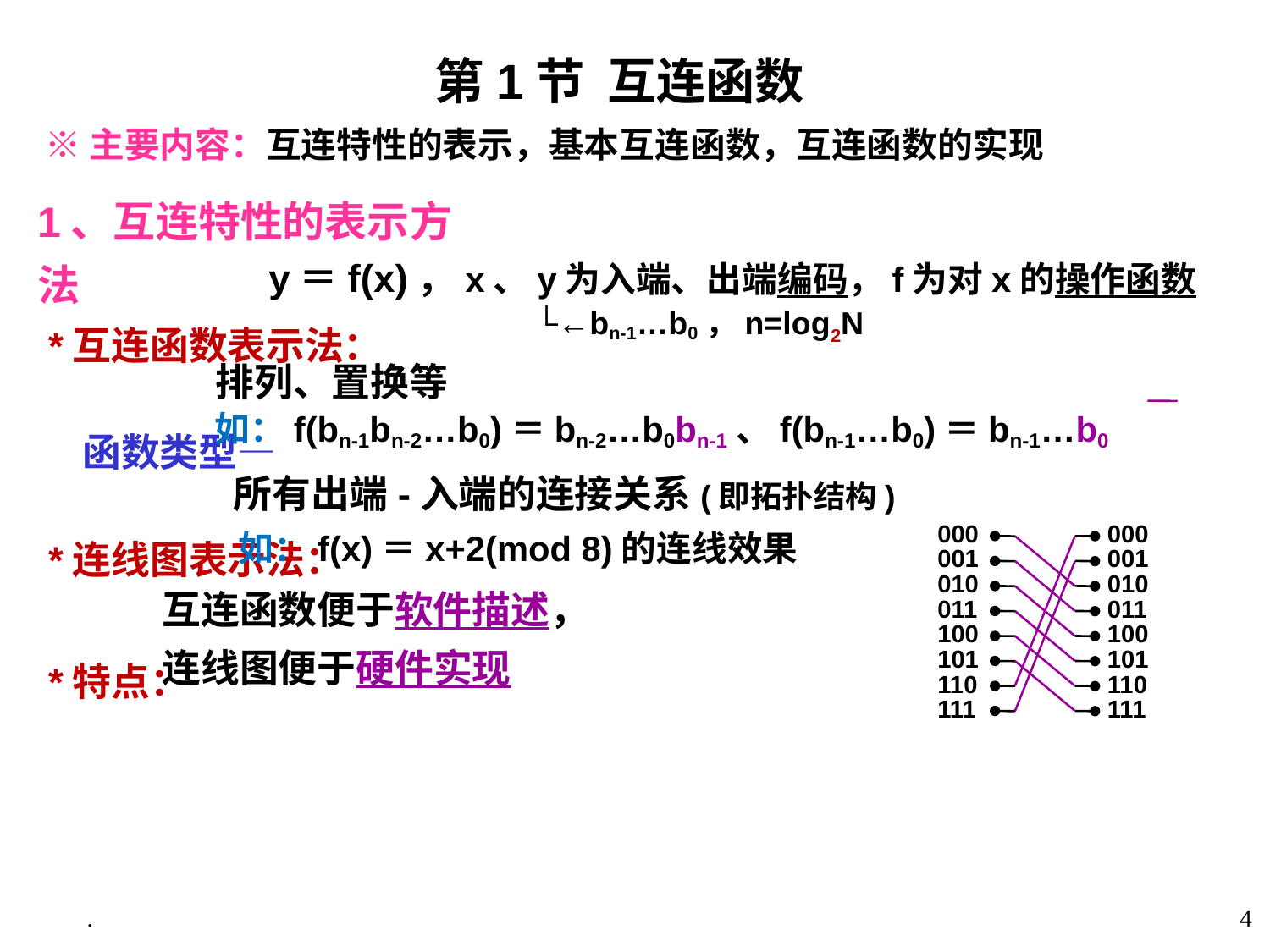

第1节  互连函数
 ※主要内容：互连特性的表示，基本互连函数，互连函数的实现
1、互连特性的表示方法
 *互连函数表示法：

    函数类型—

 *连线图表示法：

 *特点：
              y＝f(x)，x、y为入端、出端编码，f为对x的操作函数
                                               └←bn-1…b0，n=log2N
          排列、置换等
           如：f(bn-1bn-2…b0)＝bn-2…b0bn-1、f(bn-1…b0)＝bn-1…b0
            所有出端-入端的连接关系(即拓扑结构)
              如：f(x)＝x+2(mod 8)的连线效果
    互连函数便于软件描述，
    连线图便于硬件实现
000
001
010
011
100
101
110
111
000
001
010
011
100
101
110
111
.
4